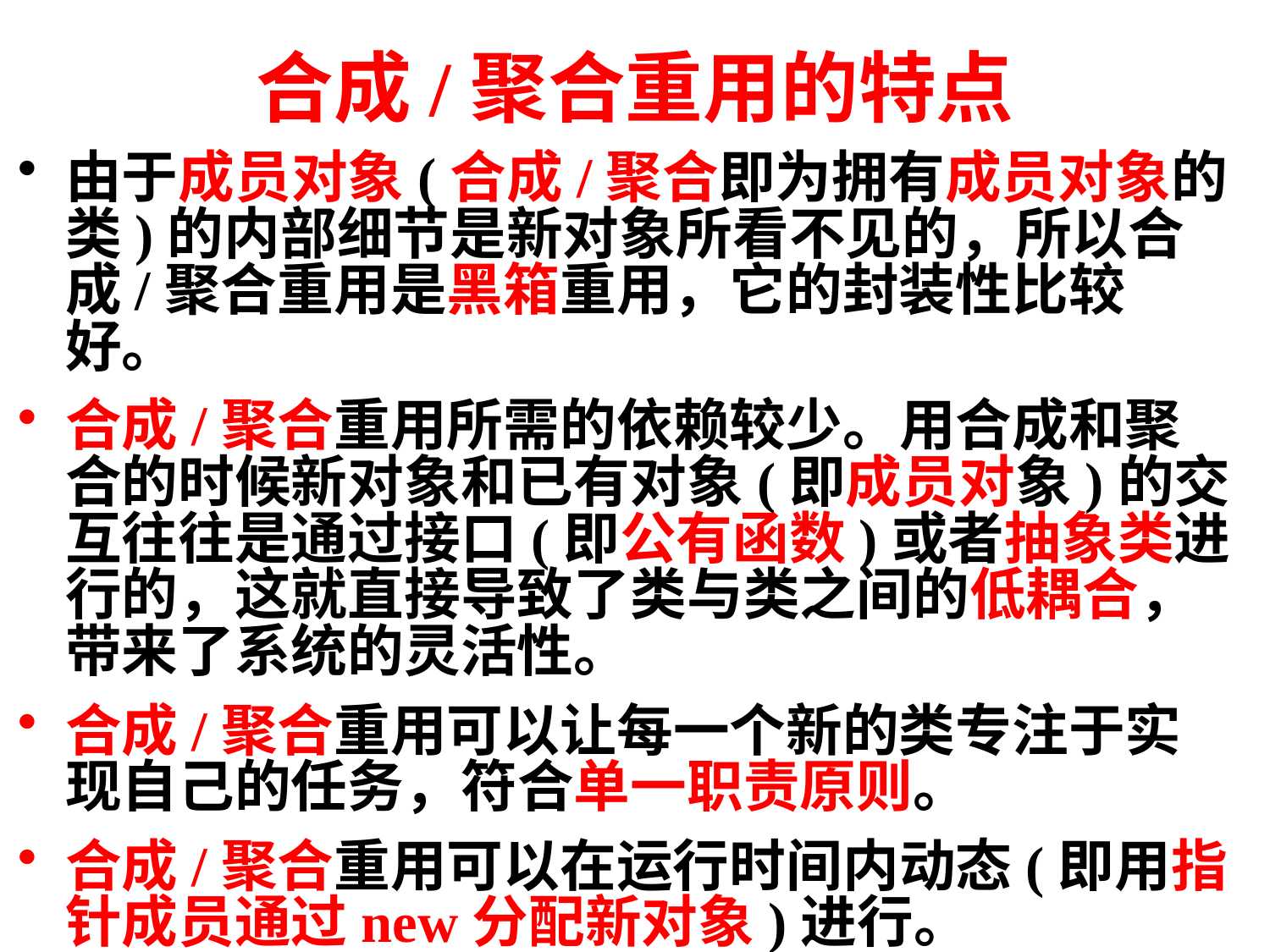

# 合成/聚合重用的特点
由于成员对象(合成/聚合即为拥有成员对象的类)的内部细节是新对象所看不见的，所以合成/聚合重用是黑箱重用，它的封装性比较好。
合成/聚合重用所需的依赖较少。用合成和聚合的时候新对象和已有对象(即成员对象)的交互往往是通过接口(即公有函数)或者抽象类进行的，这就直接导致了类与类之间的低耦合，带来了系统的灵活性。
合成/聚合重用可以让每一个新的类专注于实现自己的任务，符合单一职责原则。
合成/聚合重用可以在运行时间内动态(即用指针成员通过new分配新对象)进行。